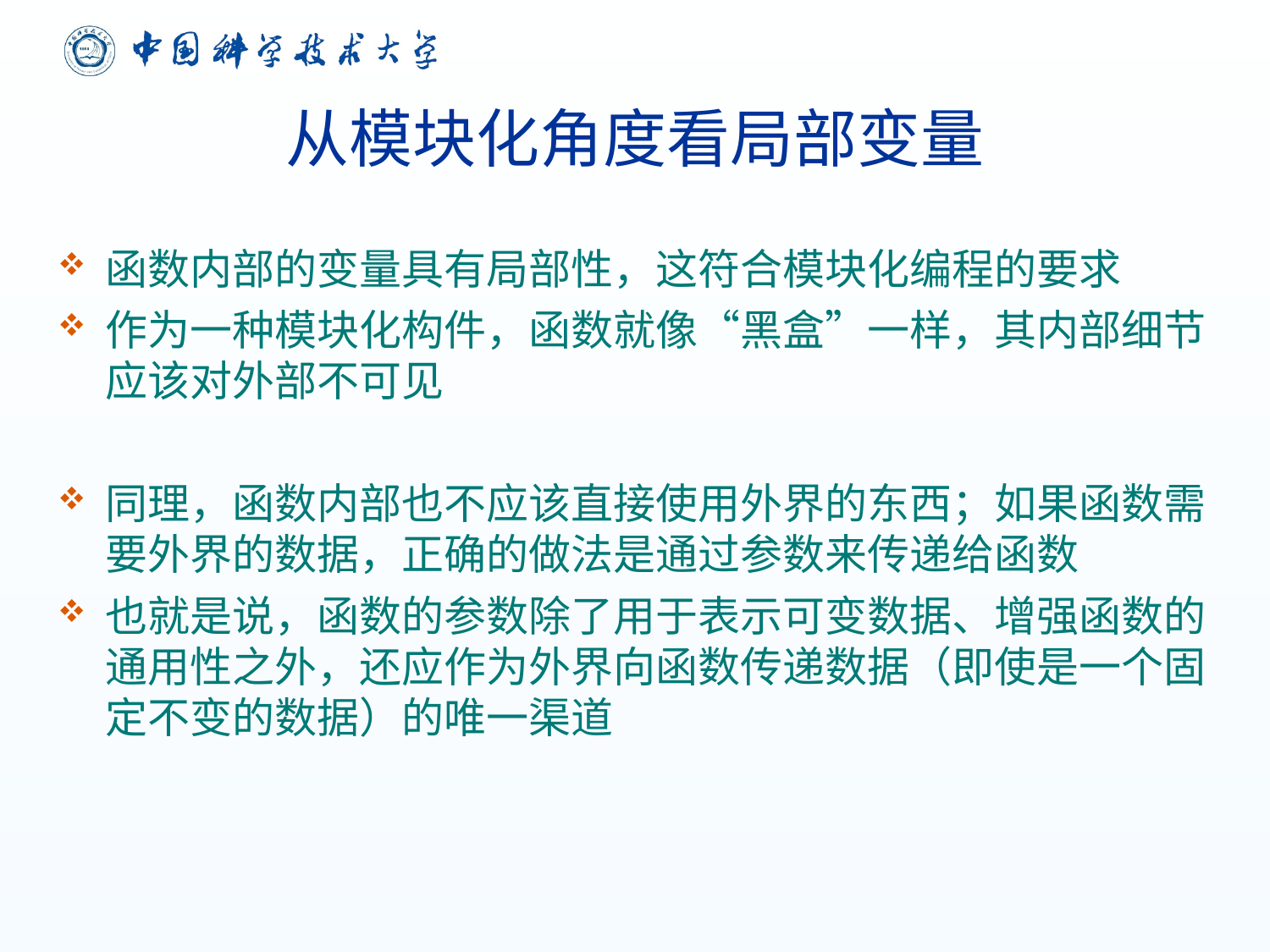

# 从模块化角度看局部变量
函数内部的变量具有局部性，这符合模块化编程的要求
作为一种模块化构件，函数就像“黑盒”一样，其内部细节应该对外部不可见

同理，函数内部也不应该直接使用外界的东西；如果函数需要外界的数据，正确的做法是通过参数来传递给函数
也就是说，函数的参数除了用于表示可变数据、增强函数的通用性之外，还应作为外界向函数传递数据（即使是一个固定不变的数据）的唯一渠道